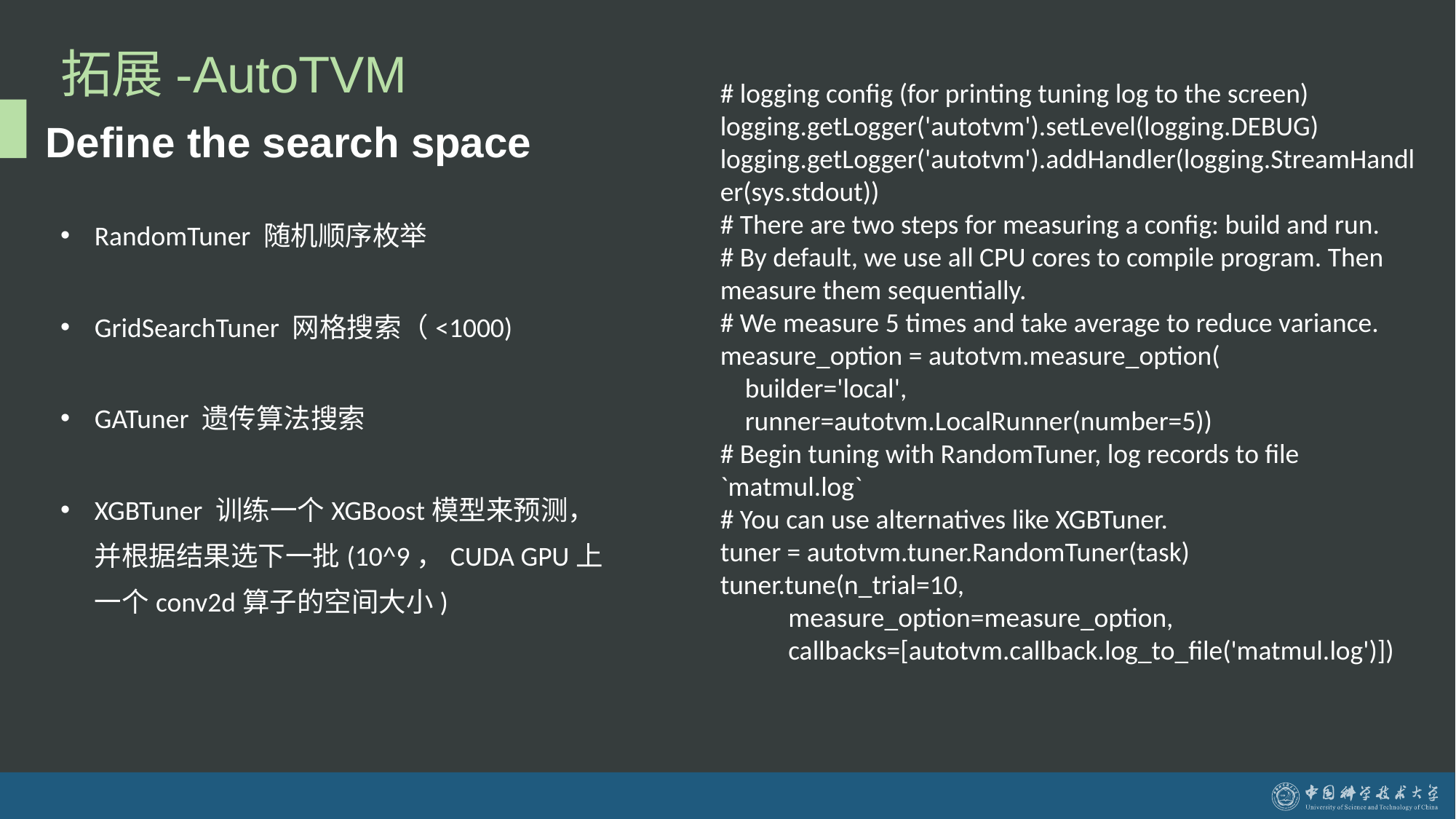

# 拓展-AutoTVM
# logging config (for printing tuning log to the screen)
logging.getLogger('autotvm').setLevel(logging.DEBUG)
logging.getLogger('autotvm').addHandler(logging.StreamHandler(sys.stdout))
# There are two steps for measuring a config: build and run.
# By default, we use all CPU cores to compile program. Then measure them sequentially.
# We measure 5 times and take average to reduce variance.
measure_option = autotvm.measure_option(
    builder='local',
    runner=autotvm.LocalRunner(number=5))
# Begin tuning with RandomTuner, log records to file `matmul.log`
# You can use alternatives like XGBTuner.
tuner = autotvm.tuner.RandomTuner(task)
tuner.tune(n_trial=10,
           measure_option=measure_option,
           callbacks=[autotvm.callback.log_to_file('matmul.log')])
Define the search space
RandomTuner 随机顺序枚举

GridSearchTuner 网格搜索（<1000)

GATuner 遗传算法搜索

XGBTuner 训练一个XGBoost模型来预测，并根据结果选下一批(10^9，CUDA GPU上一个conv2d算子的空间大小)